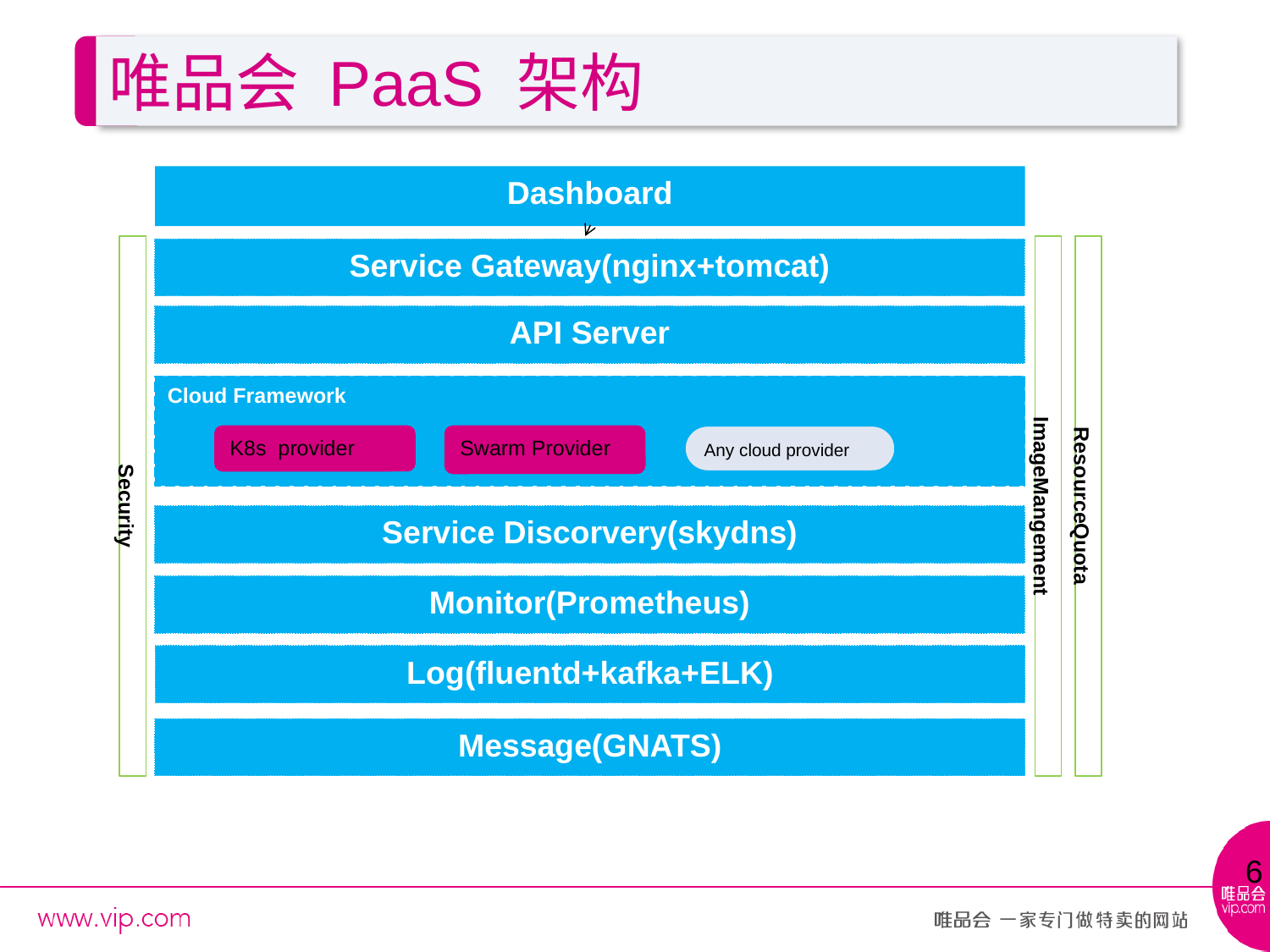

# 唯品会 PaaS 架构
Dashboard
Service Gateway(nginx+tomcat)
API Server
Cloud Framework
K8s  provider
Swarm Provider
Any cloud provider
Security
ResourceQuota
ImageMangement
Service Discorvery(skydns)
Monitor(Prometheus)
Log(fluentd+kafka+ELK)
Message(GNATS)